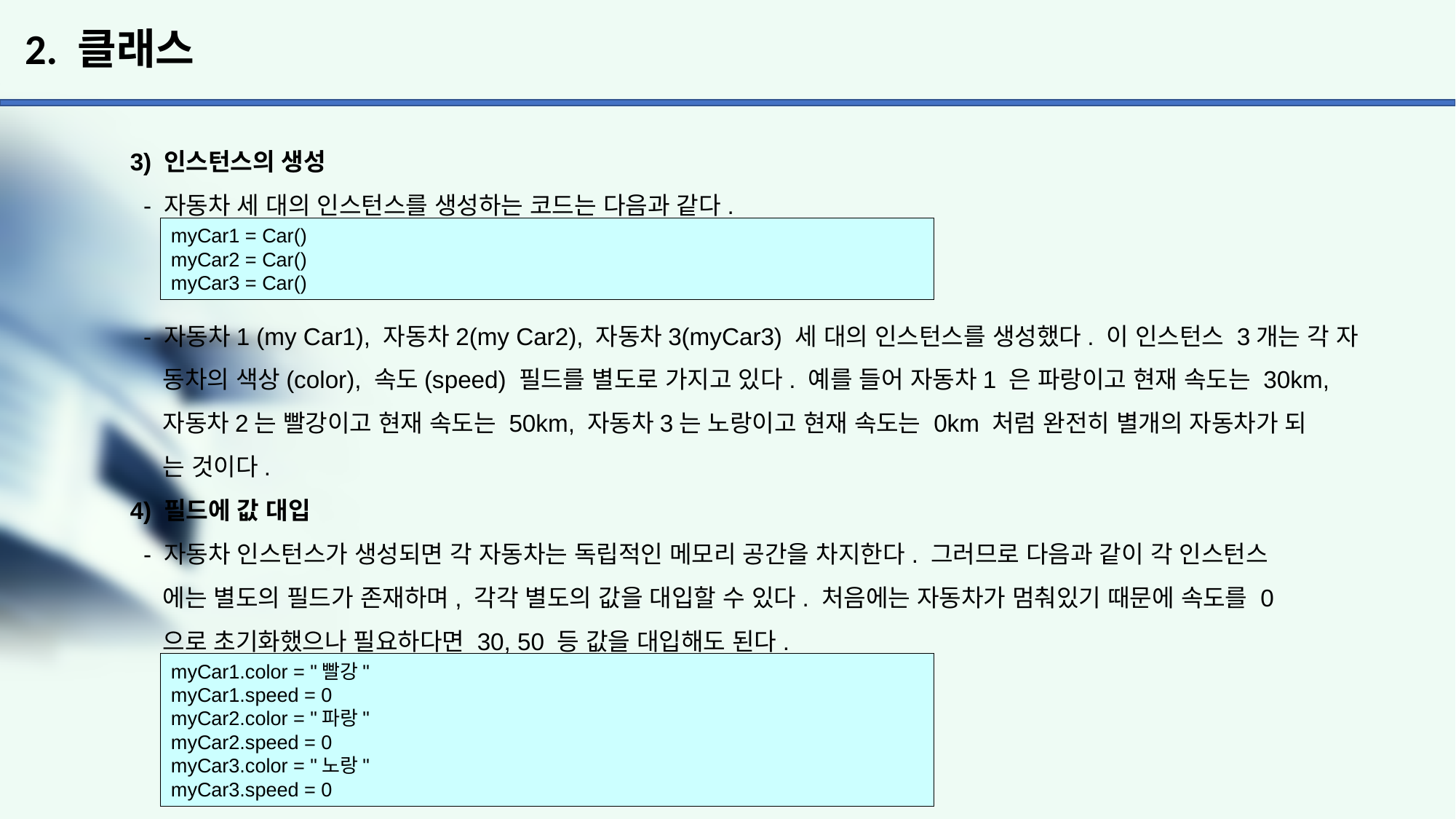

# 2. 클래스
3) 인스턴스의 생성
  - 자동차 세 대의 인스턴스를 생성하는 코드는 다음과 같다.

  - 자동차1 (my Car1), 자동차2(my Car2), 자동차3(myCar3) 세 대의 인스턴스를 생성했다. 이 인스턴스 3개는 각 자
    동차의 색상(color), 속도(speed) 필드를 별도로 가지고 있다. 예를 들어 자동차1 은 파랑이고 현재 속도는 30km,
    자동차2는 빨강이고 현재 속도는 50km, 자동차3는 노랑이고 현재 속도는 0km 처럼 완전히 별개의 자동차가 되
    는 것이다.
4) 필드에 값 대입
  - 자동차 인스턴스가 생성되면 각 자동차는 독립적인 메모리 공간을 차지한다. 그러므로 다음과 같이 각 인스턴스
    에는 별도의 필드가 존재하며, 각각 별도의 값을 대입할 수 있다. 처음에는 자동차가 멈춰있기 때문에 속도를 0
    으로 초기화했으나 필요하다면 30, 50 등 값을 대입해도 된다.

myCar1 = Car()
myCar2 = Car()
myCar3 = Car()
myCar1.color = "빨강"
myCar1.speed = 0
myCar2.color = "파랑"
myCar2.speed = 0
myCar3.color = "노랑"
myCar3.speed = 0